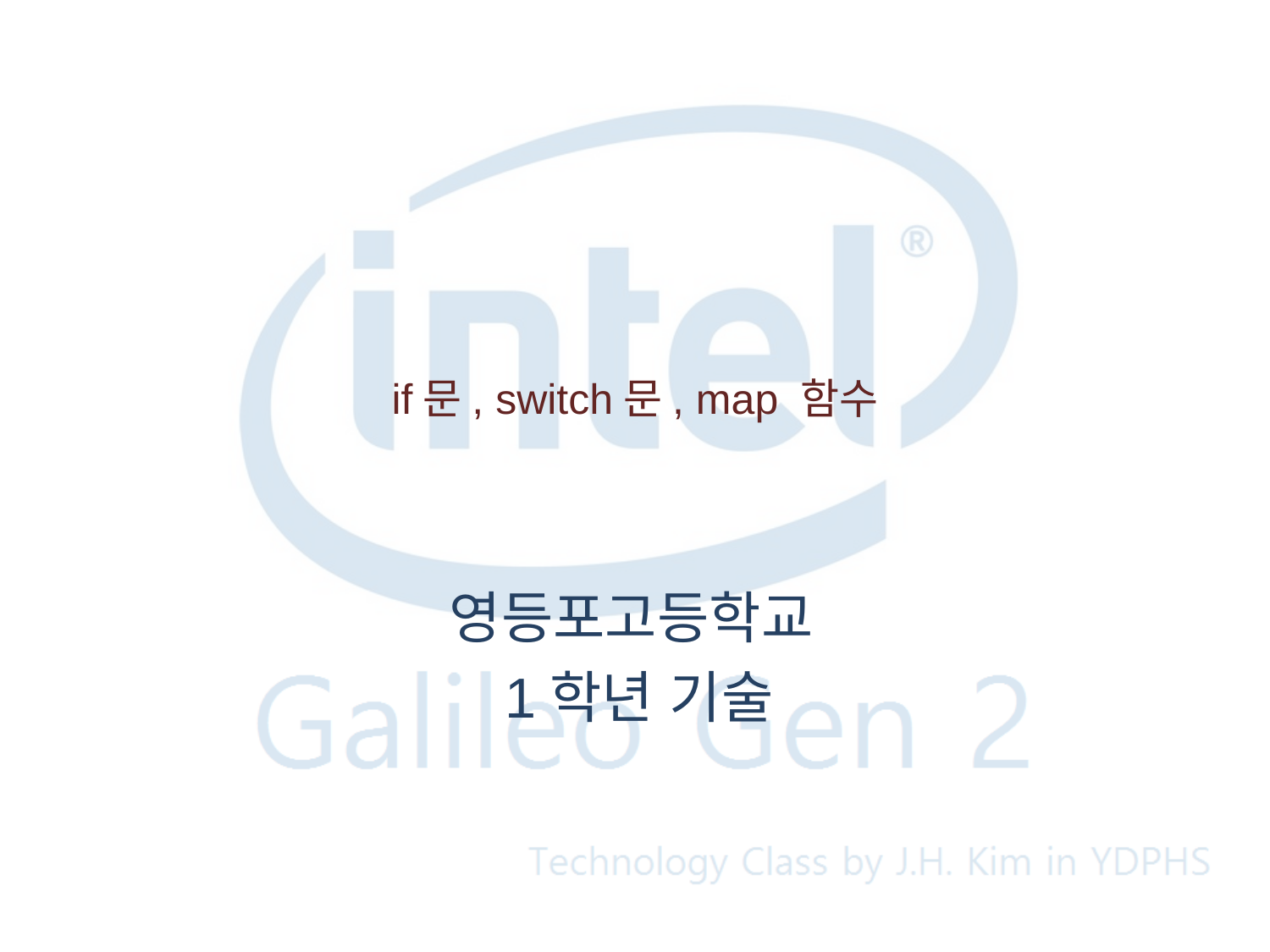

# if문, switch문, map 함수
영등포고등학교
1학년 기술